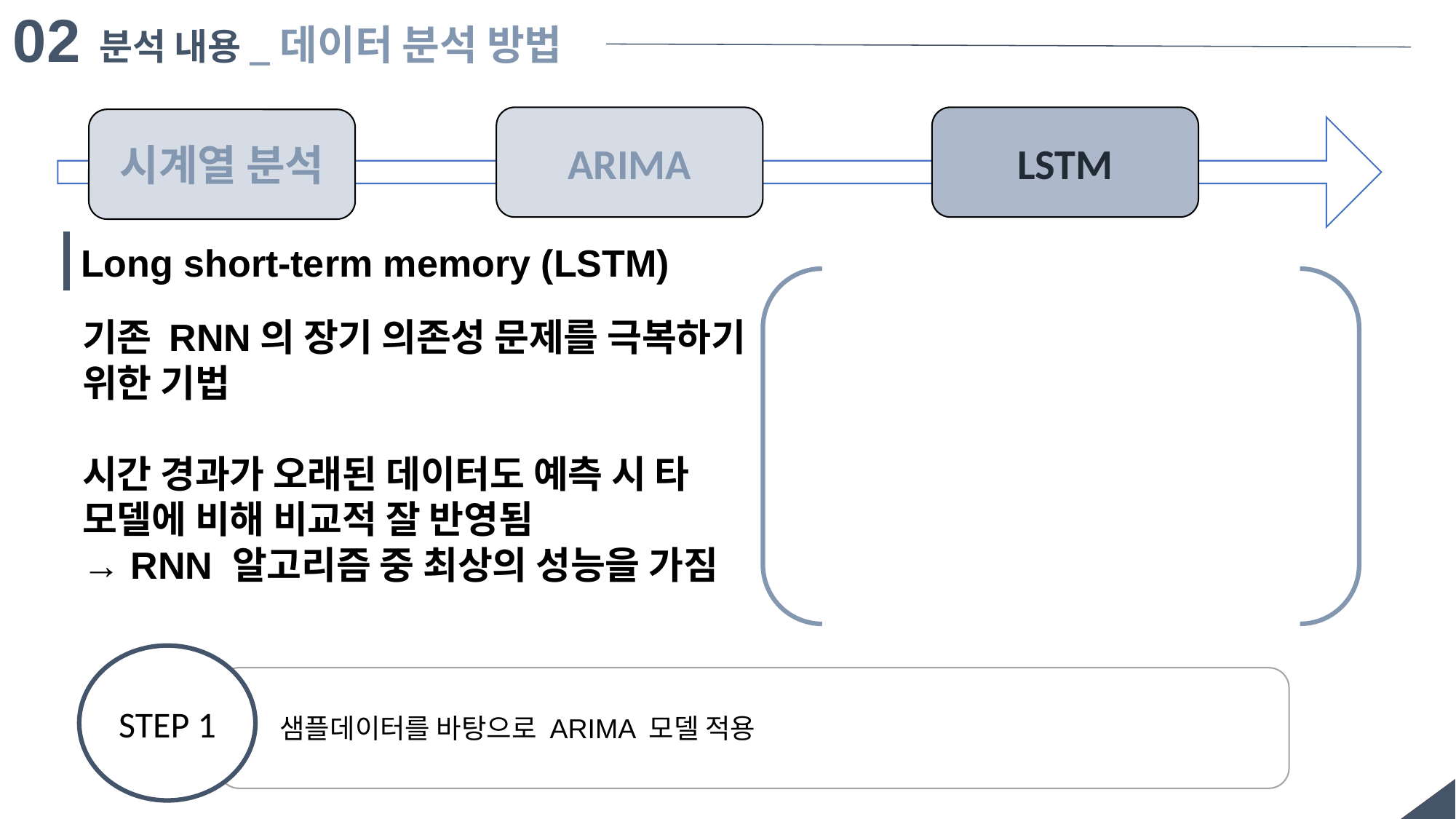

02
분석 내용_데이터 분석 방법
ARIMA
LSTM
시계열 분석

Long short-term memory (LSTM)

기존 RNN의 장기 의존성 문제를 극복하기 위한 기법

시간 경과가 오래된 데이터도 예측 시 타 모델에 비해 비교적 잘 반영됨
→ RNN 알고리즘 중 최상의 성능을 가짐

STEP 1
    샘플데이터를 바탕으로 ARIMA 모델 적용